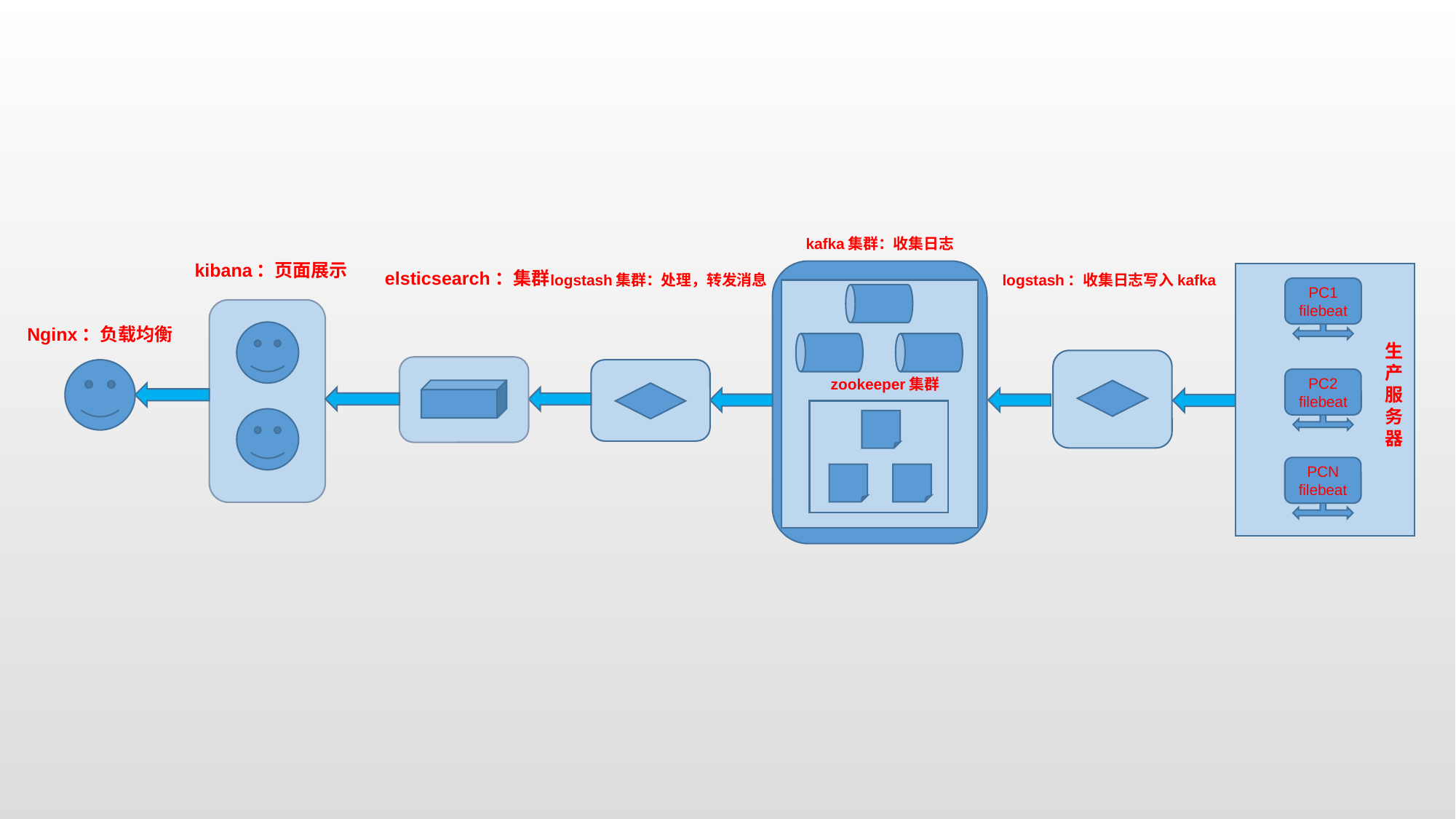

kafka集群：收集日志
kibana：页面展示

elsticsearch：集群

logstash集群：处理，转发消息
logstash：收集日志写入kafka

PC1
filebeat

Nginx：负载均衡

生
产
服务器

zookeeper集群
PC2
filebeat

PCN
filebeat